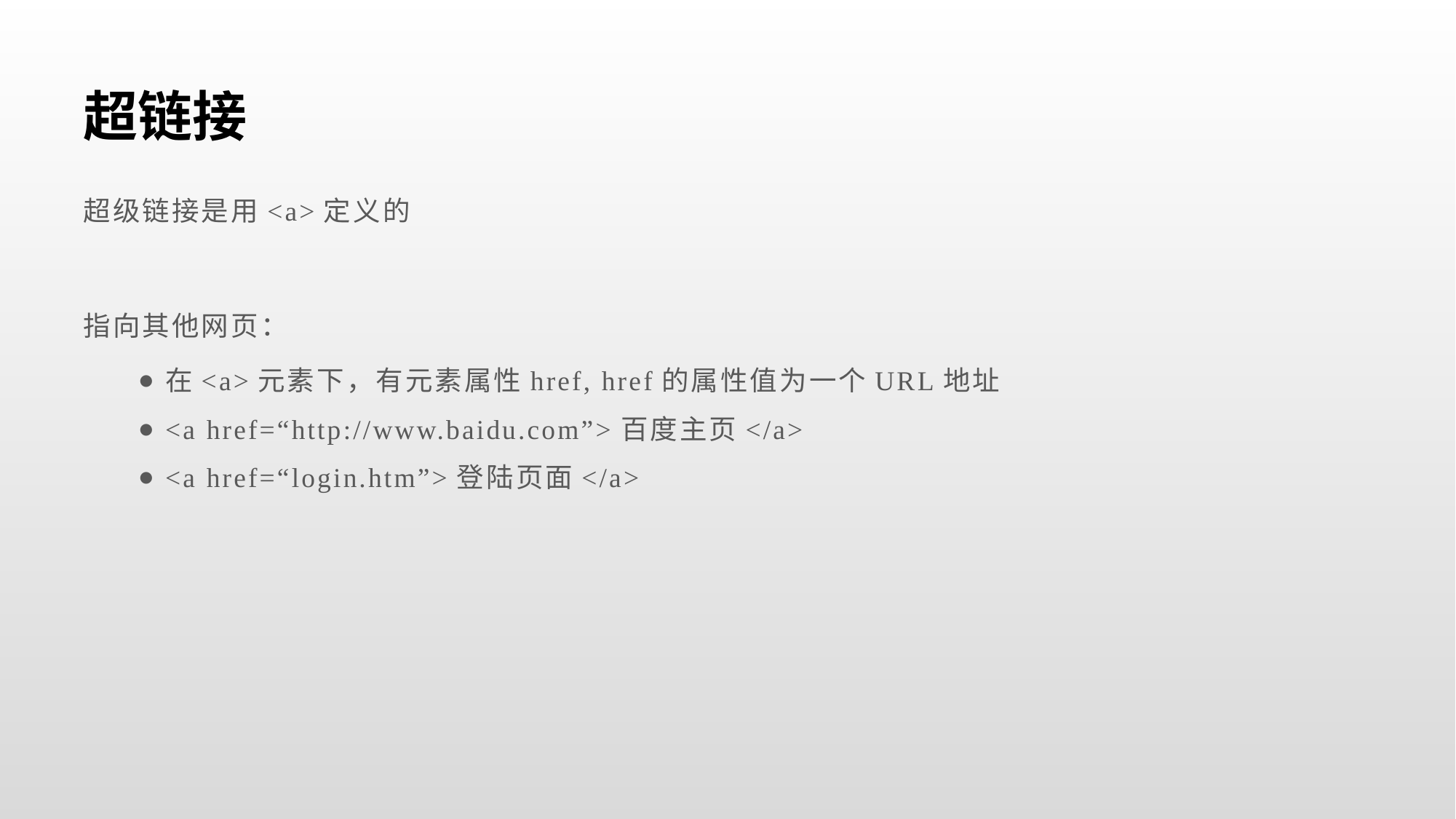

# 超链接
超级链接是用<a>定义的

指向其他网页：
在<a>元素下，有元素属性href, href的属性值为一个URL地址
<a href=“http://www.baidu.com”>百度主页</a>
<a href=“login.htm”>登陆页面</a>